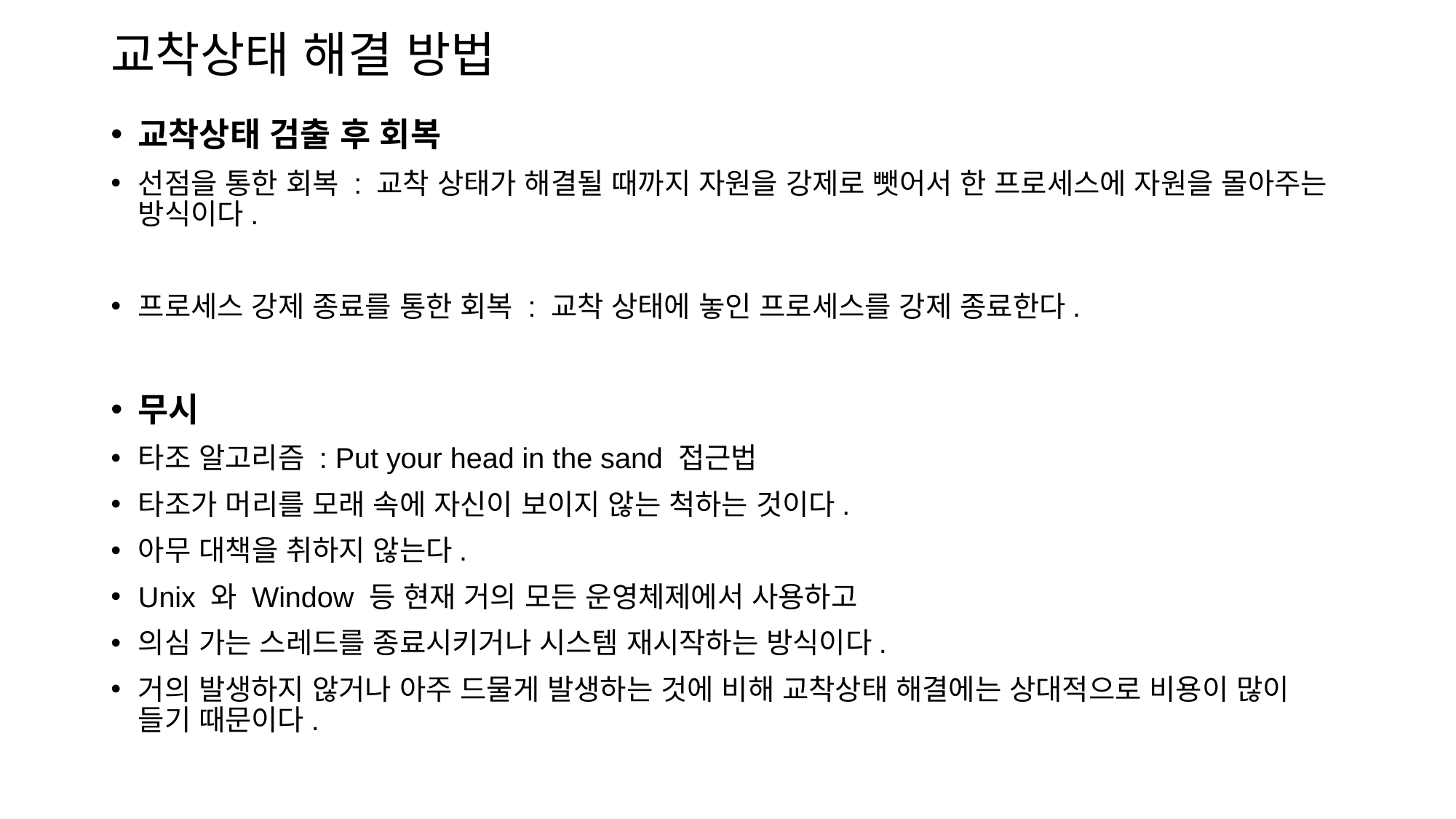

# 교착상태 해결 방법
교착상태 검출 후 회복
선점을 통한 회복 : 교착 상태가 해결될 때까지 자원을 강제로 뺏어서 한 프로세스에 자원을 몰아주는 방식이다.

프로세스 강제 종료를 통한 회복 : 교착 상태에 놓인 프로세스를 강제 종료한다.

무시
타조 알고리즘 : Put your head in the sand 접근법
타조가 머리를 모래 속에 자신이 보이지 않는 척하는 것이다.
아무 대책을 취하지 않는다.
Unix 와 Window 등 현재 거의 모든 운영체제에서 사용하고
의심 가는 스레드를 종료시키거나 시스템 재시작하는 방식이다.
거의 발생하지 않거나 아주 드물게 발생하는 것에 비해 교착상태 해결에는 상대적으로 비용이 많이 들기 때문이다.